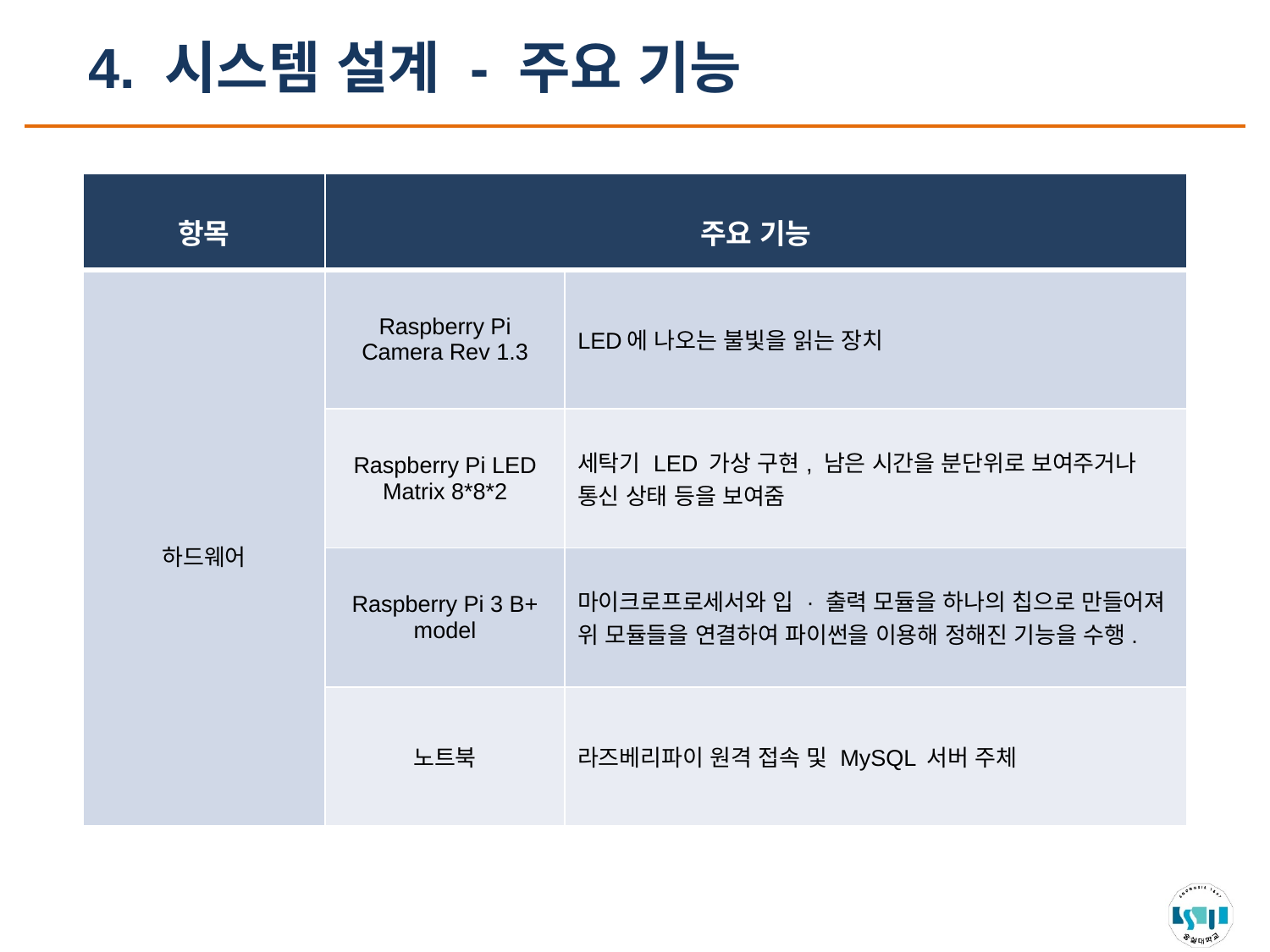

4. 시스템 설계 - 주요 기능
| 항목 | 주요 기능 |  |
| --- | --- | --- |
| 하드웨어 | Raspberry Pi Camera Rev 1.3 | LED에 나오는 불빛을 읽는 장치 |
|  | Raspberry Pi LED Matrix 8\*8\*2 | 세탁기 LED 가상 구현, 남은 시간을 분단위로 보여주거나 통신 상태 등을 보여줌 |
|  | Raspberry Pi 3 B+ model | 마이크로프로세서와 입 · 출력 모듈을 하나의 칩으로 만들어져 위 모듈들을 연결하여 파이썬을 이용해 정해진 기능을 수행. |
|  | 노트북 | 라즈베리파이 원격 접속 및 MySQL 서버 주체 |